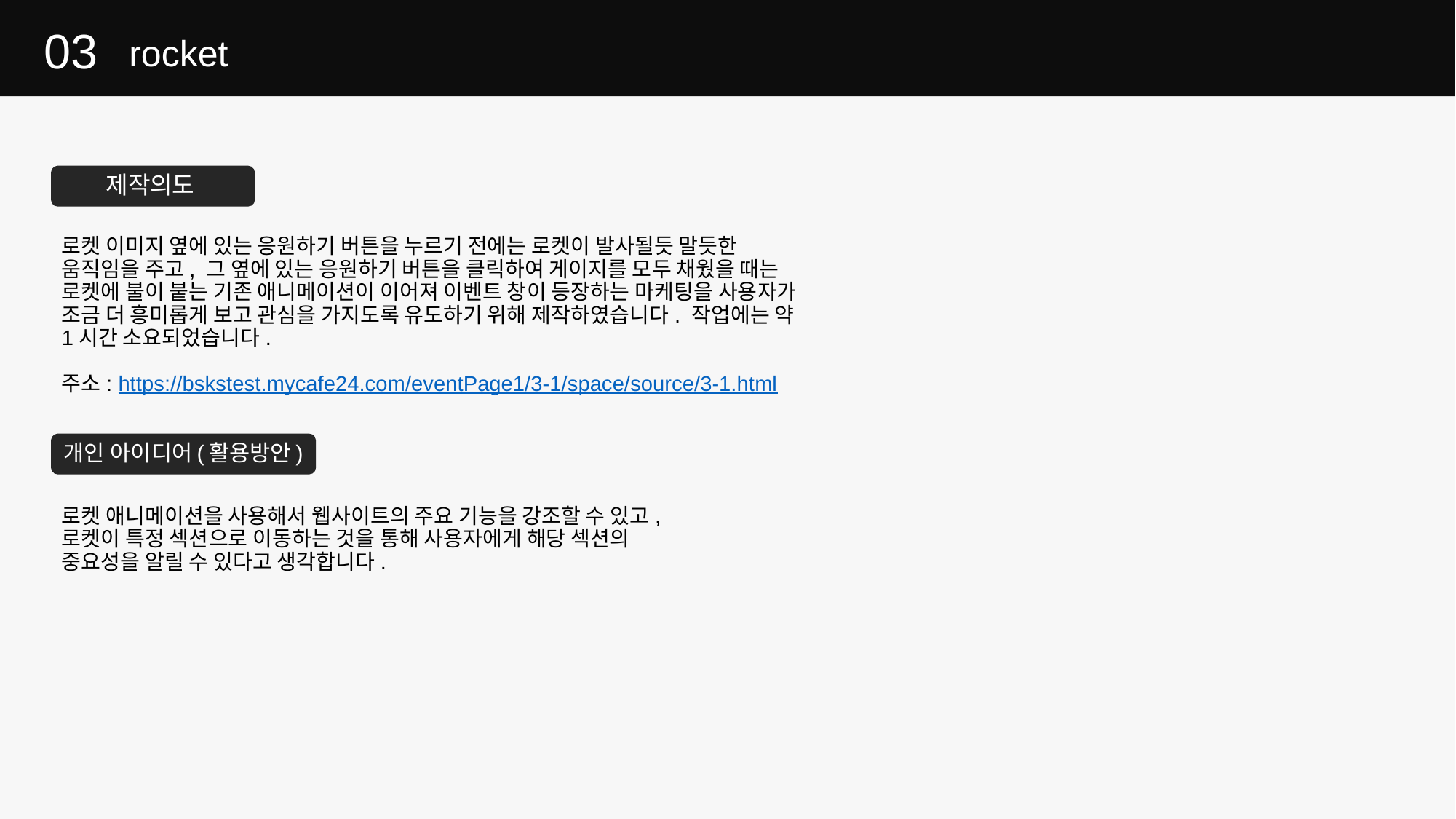

# 03
rocket

제작의도
로켓 이미지 옆에 있는 응원하기 버튼을 누르기 전에는 로켓이 발사될듯 말듯한 움직임을 주고, 그 옆에 있는 응원하기 버튼을 클릭하여 게이지를 모두 채웠을 때는 로켓에 불이 붙는 기존 애니메이션이 이어져 이벤트 창이 등장하는 마케팅을 사용자가 조금 더 흥미롭게 보고 관심을 가지도록 유도하기 위해 제작하였습니다. 작업에는 약 1시간 소요되었습니다.

주소: https://bskstest.mycafe24.com/eventPage1/3-1/space/source/3-1.html

개인 아이디어(활용방안)
로켓 애니메이션을 사용해서 웹사이트의 주요 기능을 강조할 수 있고, 로켓이 특정 섹션으로 이동하는 것을 통해 사용자에게 해당 섹션의 중요성을 알릴 수 있다고 생각합니다.